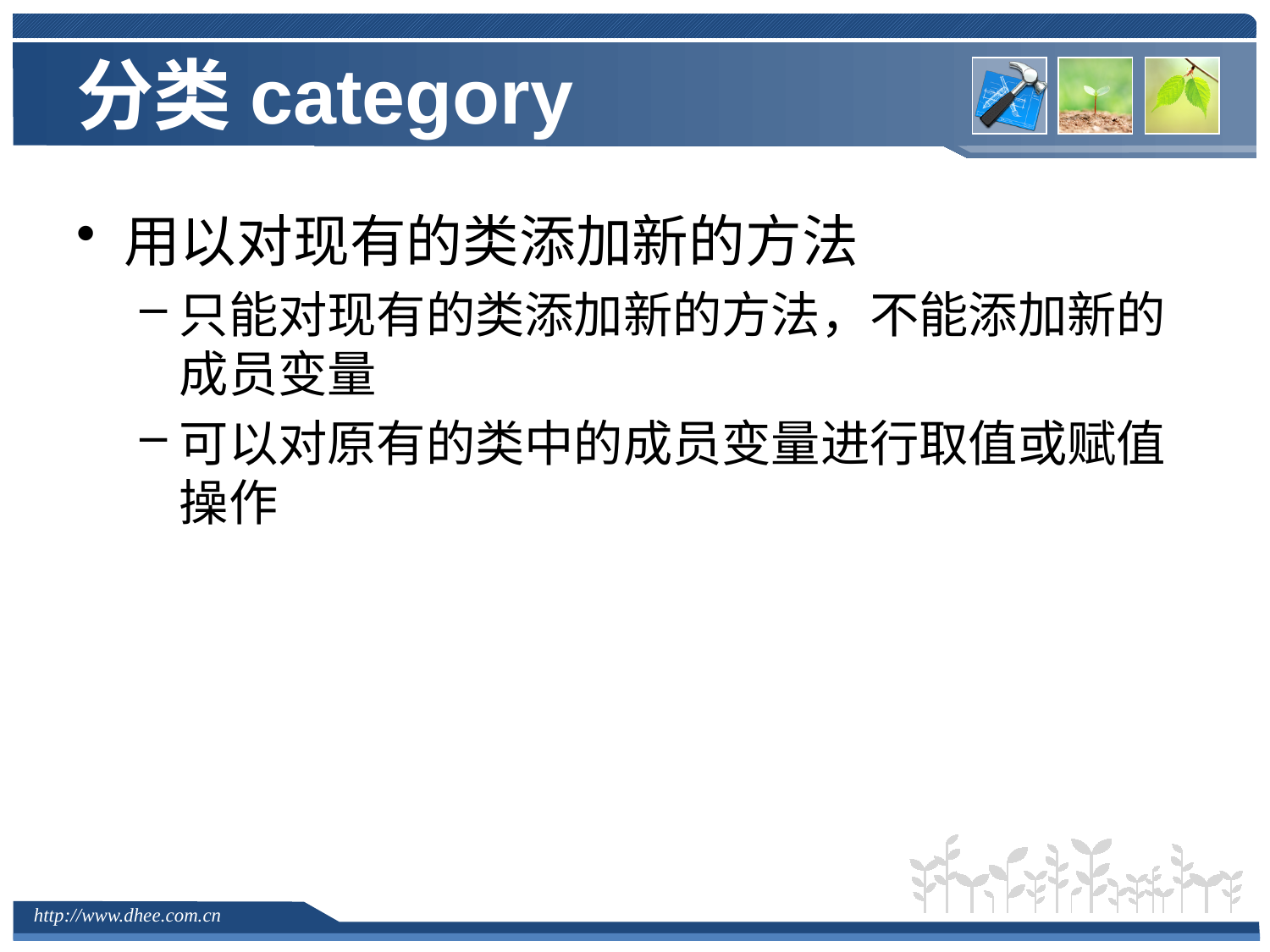

# 分类category
用以对现有的类添加新的方法
只能对现有的类添加新的方法，不能添加新的成员变量
可以对原有的类中的成员变量进行取值或赋值 操作